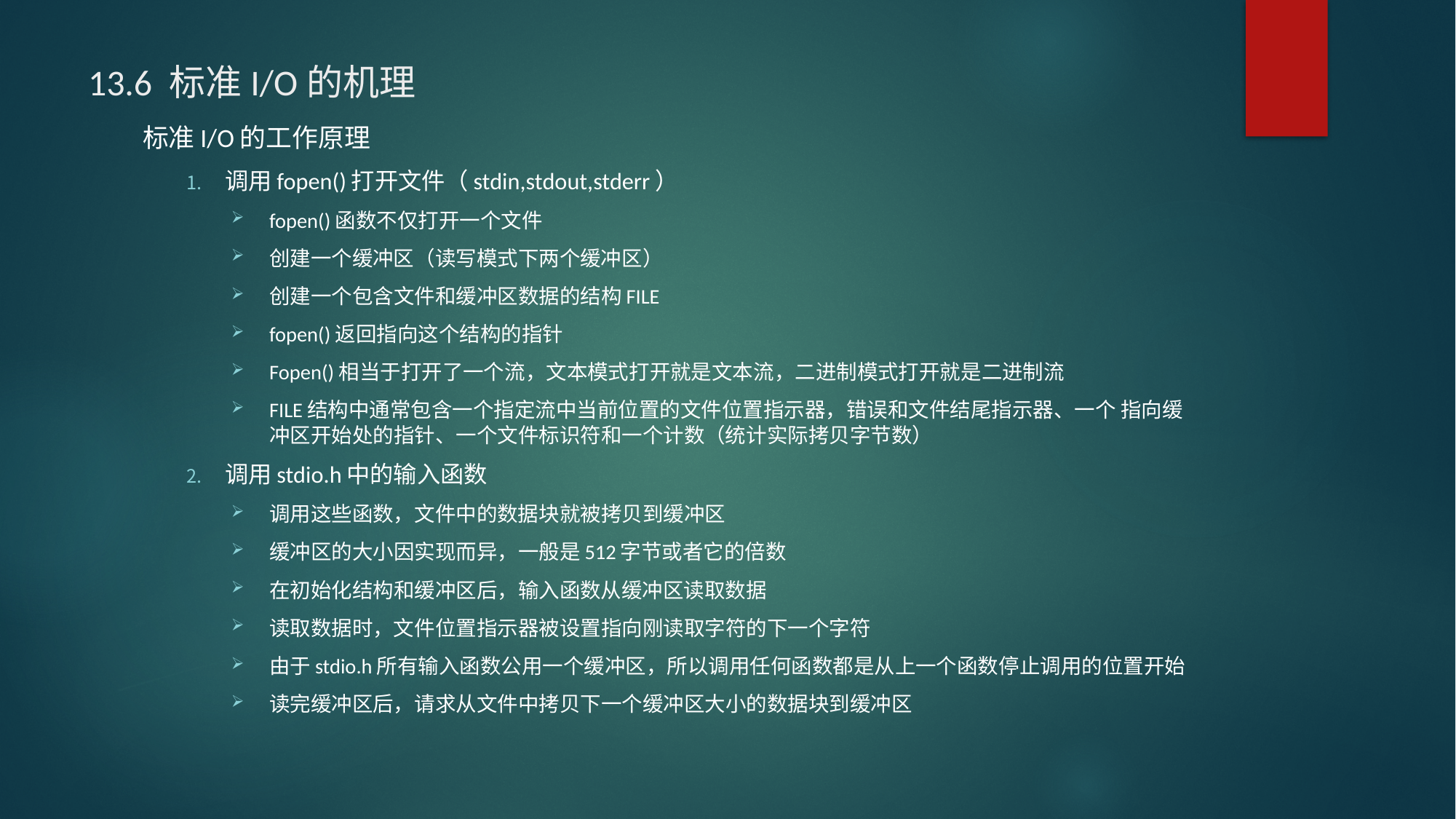

# 13.6 标准I/O的机理
标准I/O的工作原理
调用fopen()打开文件（stdin,stdout,stderr）
fopen()函数不仅打开一个文件
创建一个缓冲区（读写模式下两个缓冲区）
创建一个包含文件和缓冲区数据的结构FILE
fopen()返回指向这个结构的指针
Fopen()相当于打开了一个流，文本模式打开就是文本流，二进制模式打开就是二进制流
FILE结构中通常包含一个指定流中当前位置的文件位置指示器，错误和文件结尾指示器、一个 指向缓冲区开始处的指针、一个文件标识符和一个计数（统计实际拷贝字节数）
调用stdio.h中的输入函数
调用这些函数，文件中的数据块就被拷贝到缓冲区
缓冲区的大小因实现而异，一般是512字节或者它的倍数
在初始化结构和缓冲区后，输入函数从缓冲区读取数据
读取数据时，文件位置指示器被设置指向刚读取字符的下一个字符
由于stdio.h所有输入函数公用一个缓冲区，所以调用任何函数都是从上一个函数停止调用的位置开始
读完缓冲区后，请求从文件中拷贝下一个缓冲区大小的数据块到缓冲区